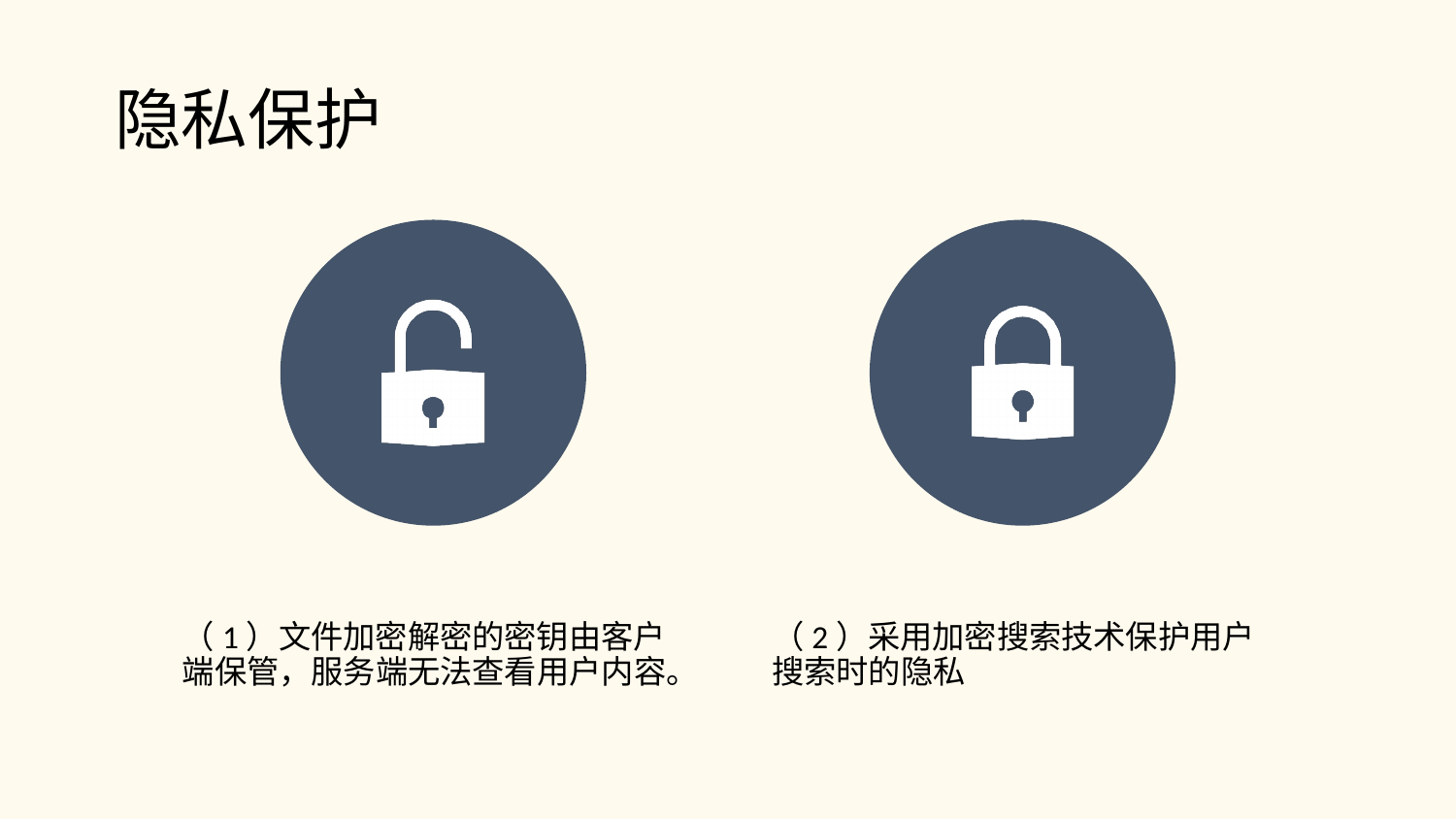

# 隐私保护
（1）文件加密解密的密钥由客户端保管，服务端无法查看用户内容。
（2）采用加密搜索技术保护用户搜索时的隐私